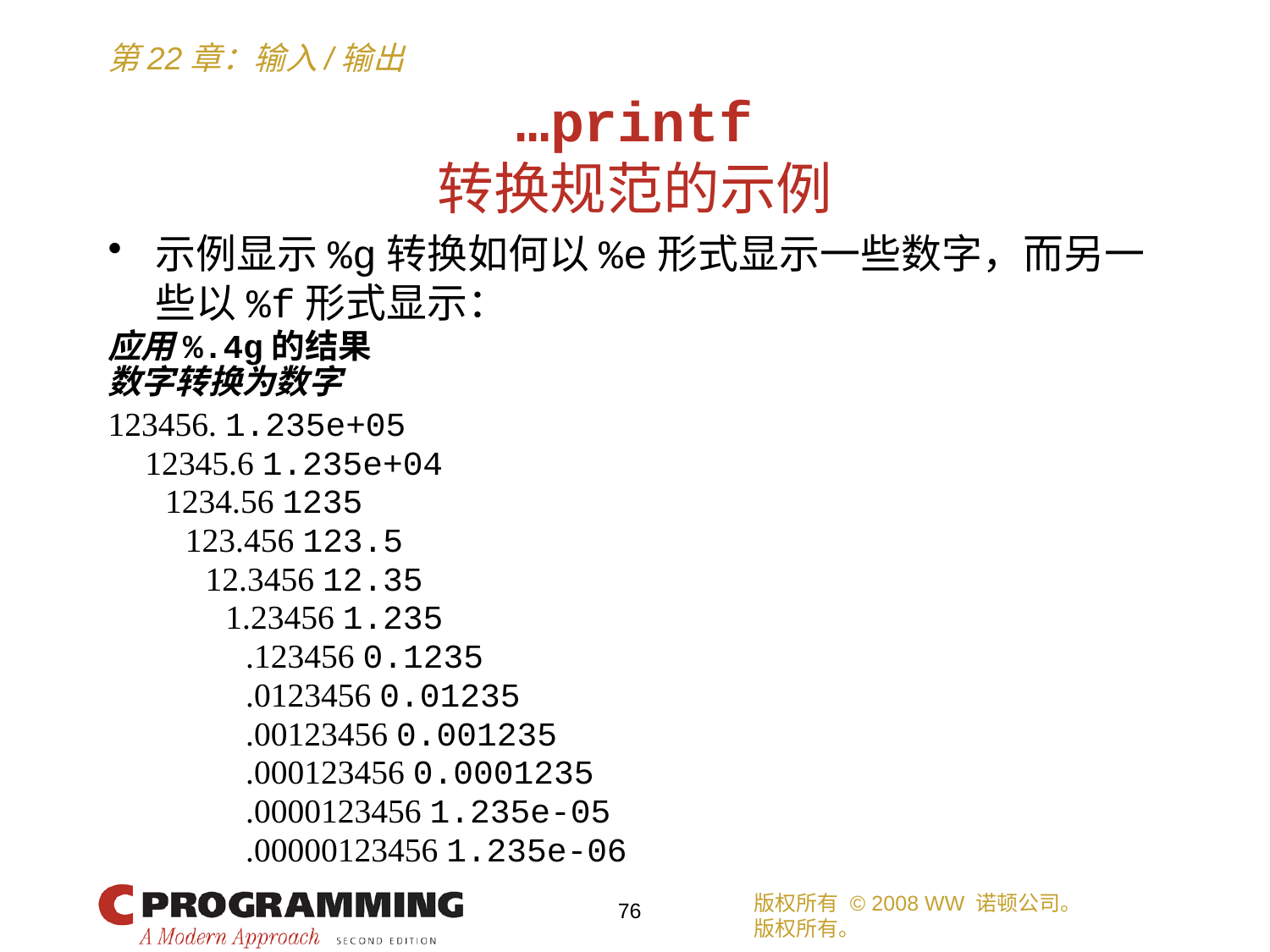

# …printf 转换规范的示例
示例显示%g转换如何以%e形式显示一些数字，而另一些以%f形式显示：
应用%.4g的结果
数字转换为数字
123456. 1.235e+05
   12345.6 1.235e+04
    1234.56 1235
     123.456 123.5
      12.3456 12.35
       1.23456 1.235
        .123456 0.1235
        .0123456 0.01235
        .00123456 0.001235
        .000123456 0.0001235
        .0000123456 1.235e-05
        .00000123456 1.235e-06

版权所有 © 2008 WW 诺顿公司。
版权所有。
76